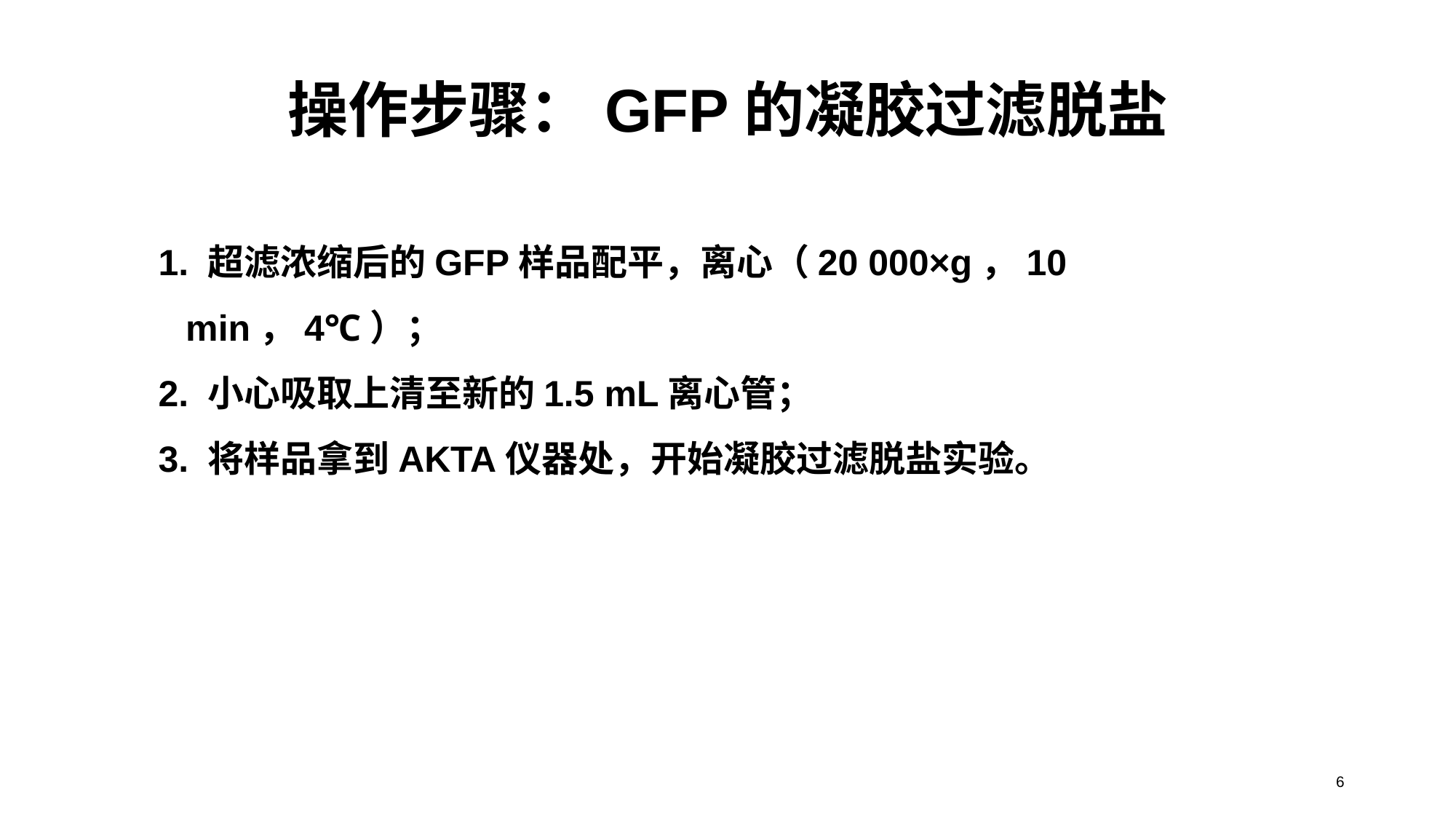

# 操作步骤：GFP的凝胶过滤脱盐
1. 超滤浓缩后的GFP样品配平，离心（20 000×g，10 min，4℃）；
2. 小心吸取上清至新的1.5 mL离心管；
3. 将样品拿到AKTA仪器处，开始凝胶过滤脱盐实验。
6